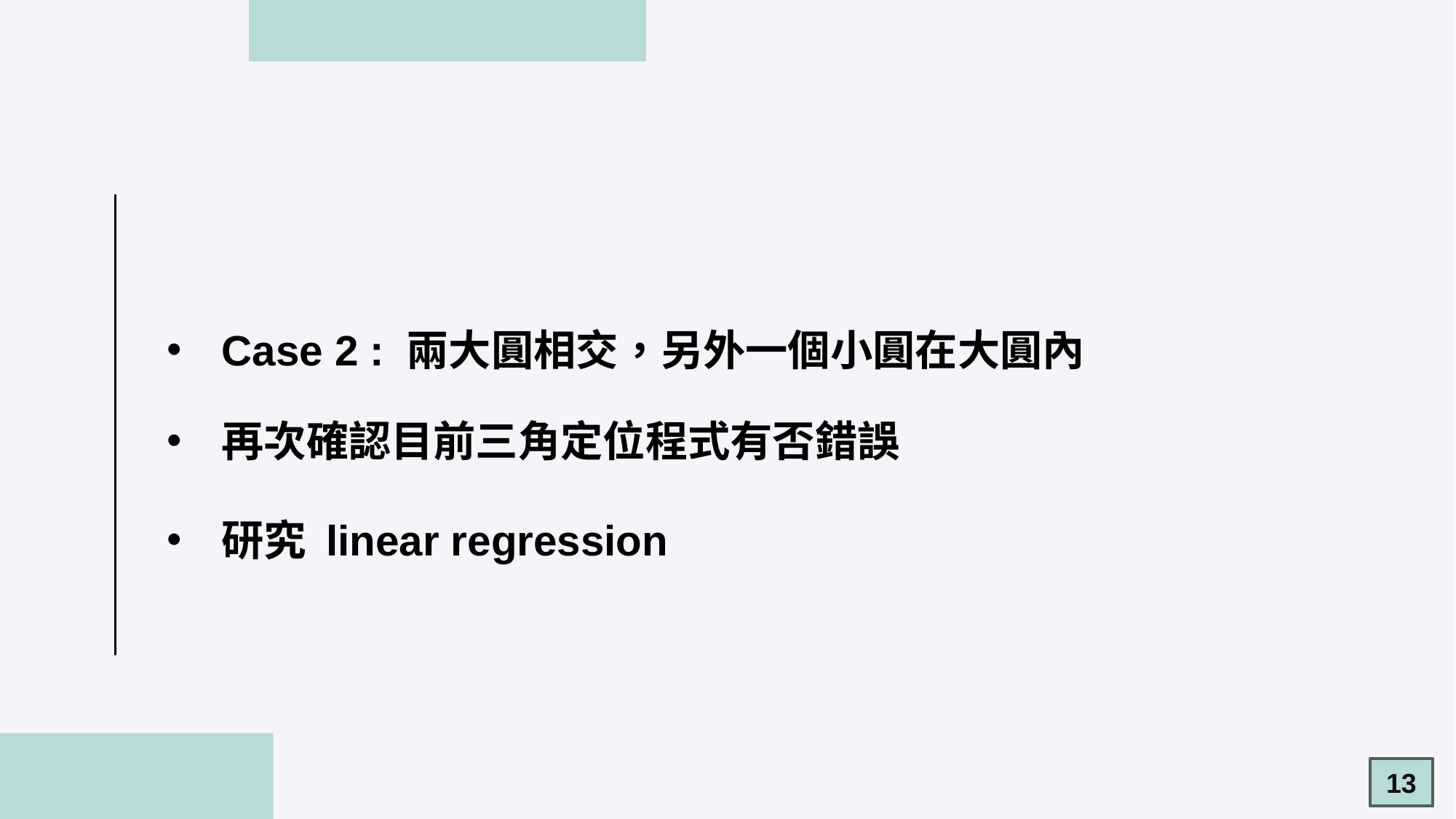

# Case 2 : 兩大圓相交，另外一個小圓在大圓內
再次確認目前三角定位程式有否錯誤
研究 linear regression

13